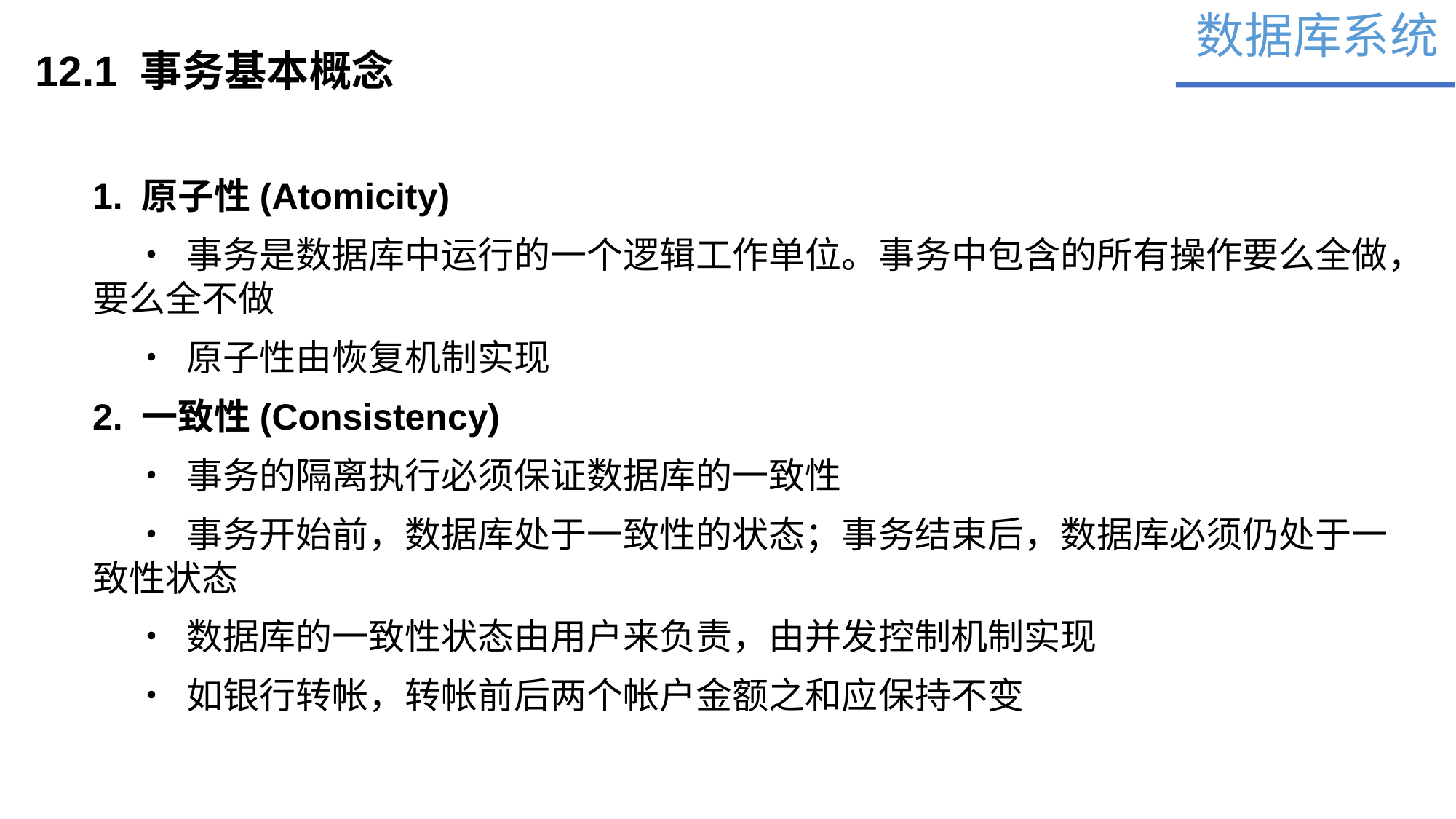

数据库系统
12.1 事务基本概念

1. 原子性(Atomicity)
     • 事务是数据库中运行的一个逻辑工作单位。事务中包含的所有操作要么全做，要么全不做
     • 原子性由恢复机制实现
2. 一致性(Consistency)
     • 事务的隔离执行必须保证数据库的一致性
     • 事务开始前，数据库处于一致性的状态；事务结束后，数据库必须仍处于一致性状态
     • 数据库的一致性状态由用户来负责，由并发控制机制实现
     • 如银行转帐，转帐前后两个帐户金额之和应保持不变